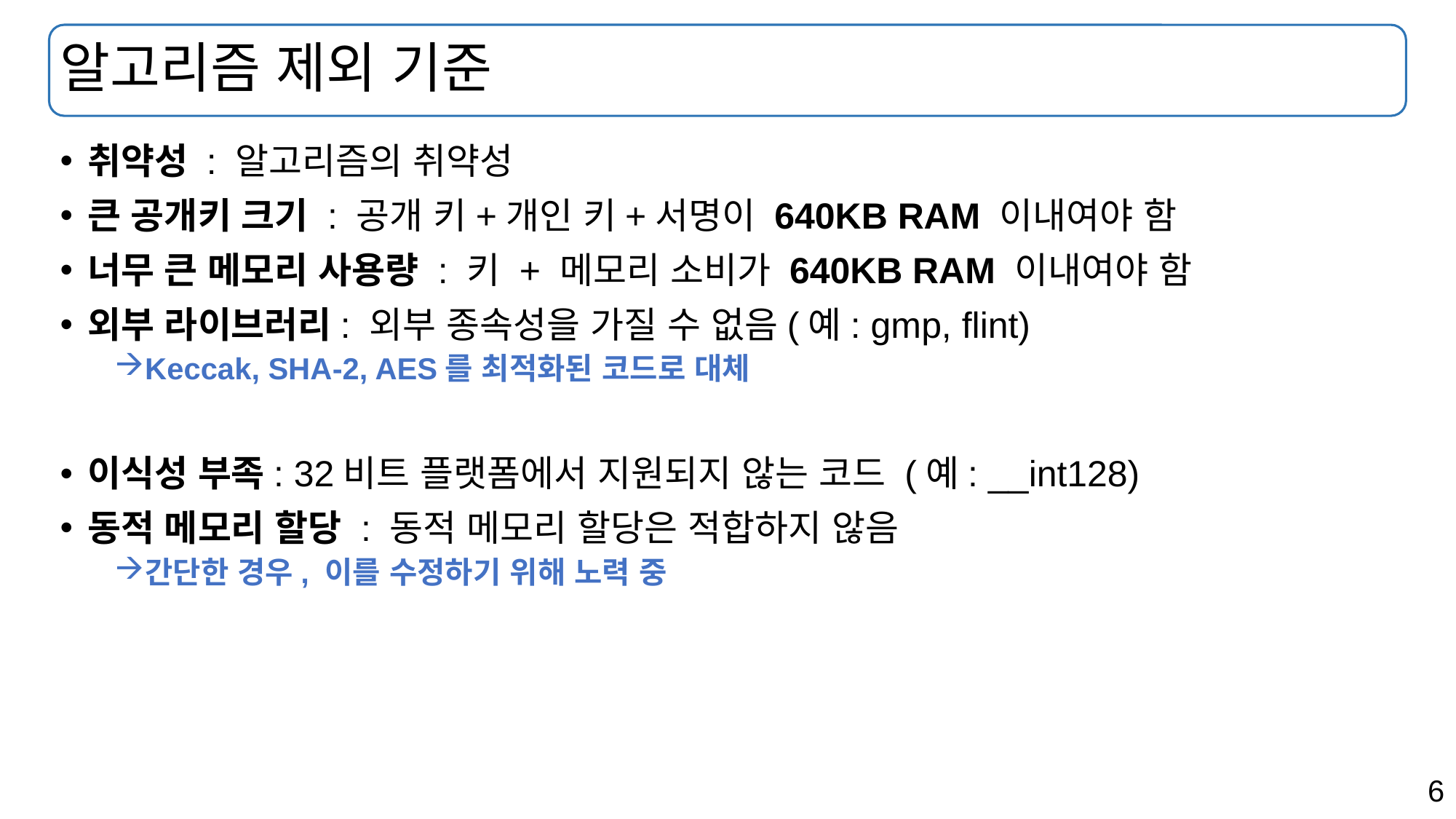

# 알고리즘 제외 기준
취약성 : 알고리즘의 취약성
큰 공개키 크기 : 공개 키+개인 키+서명이 640KB RAM 이내여야 함
너무 큰 메모리 사용량 : 키 + 메모리 소비가 640KB RAM 이내여야 함
외부 라이브러리: 외부 종속성을 가질 수 없음(예: gmp, flint)
Keccak, SHA-2, AES를 최적화된 코드로 대체

이식성 부족: 32비트 플랫폼에서 지원되지 않는 코드 (예: __int128)
동적 메모리 할당 : 동적 메모리 할당은 적합하지 않음
간단한 경우, 이를 수정하기 위해 노력 중